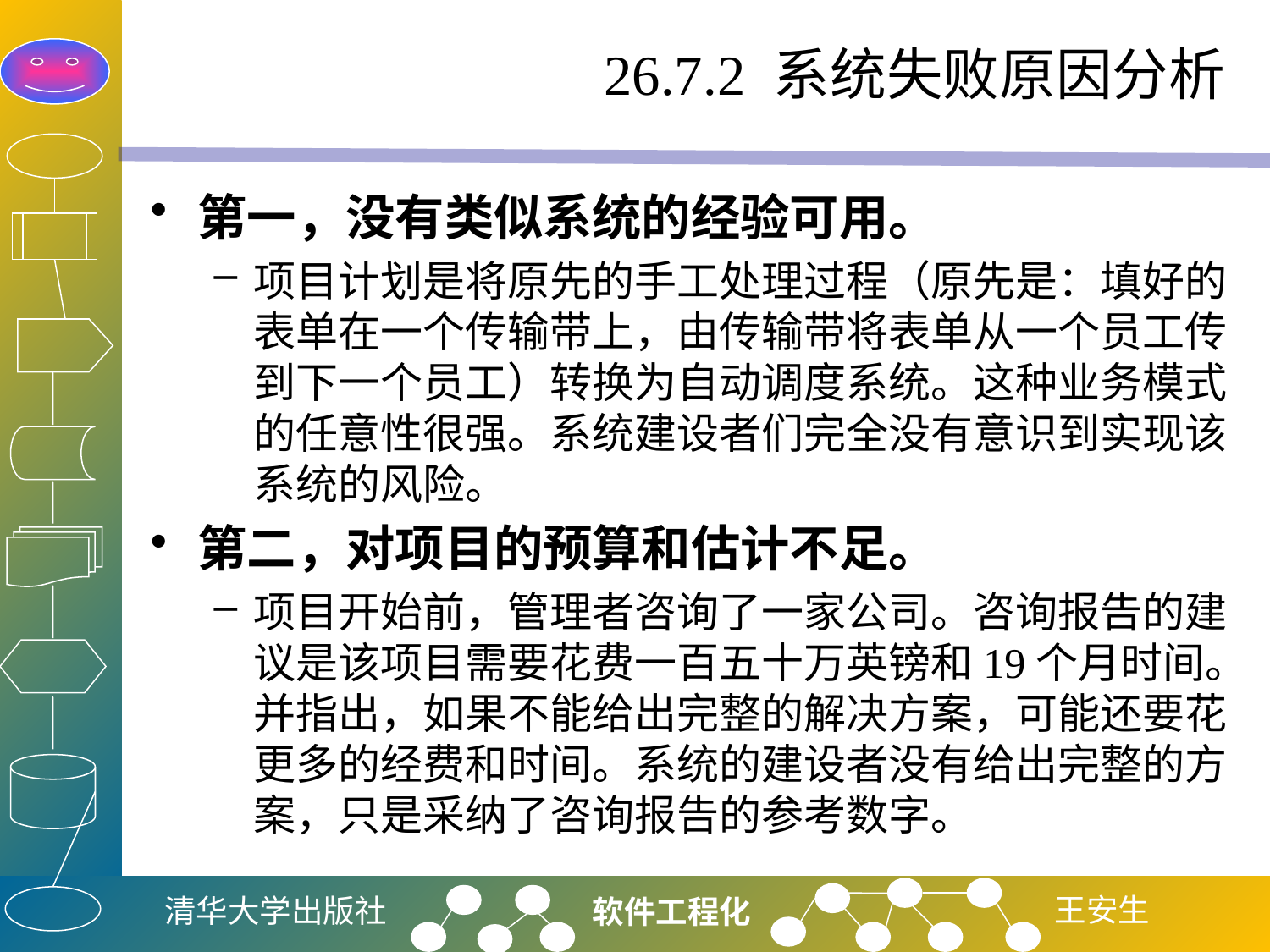

# 26.7.2 系统失败原因分析
第一，没有类似系统的经验可用。
项目计划是将原先的手工处理过程（原先是：填好的表单在一个传输带上，由传输带将表单从一个员工传到下一个员工）转换为自动调度系统。这种业务模式的任意性很强。系统建设者们完全没有意识到实现该系统的风险。
第二，对项目的预算和估计不足。
项目开始前，管理者咨询了一家公司。咨询报告的建议是该项目需要花费一百五十万英镑和19个月时间。并指出，如果不能给出完整的解决方案，可能还要花更多的经费和时间。系统的建设者没有给出完整的方案，只是采纳了咨询报告的参考数字。